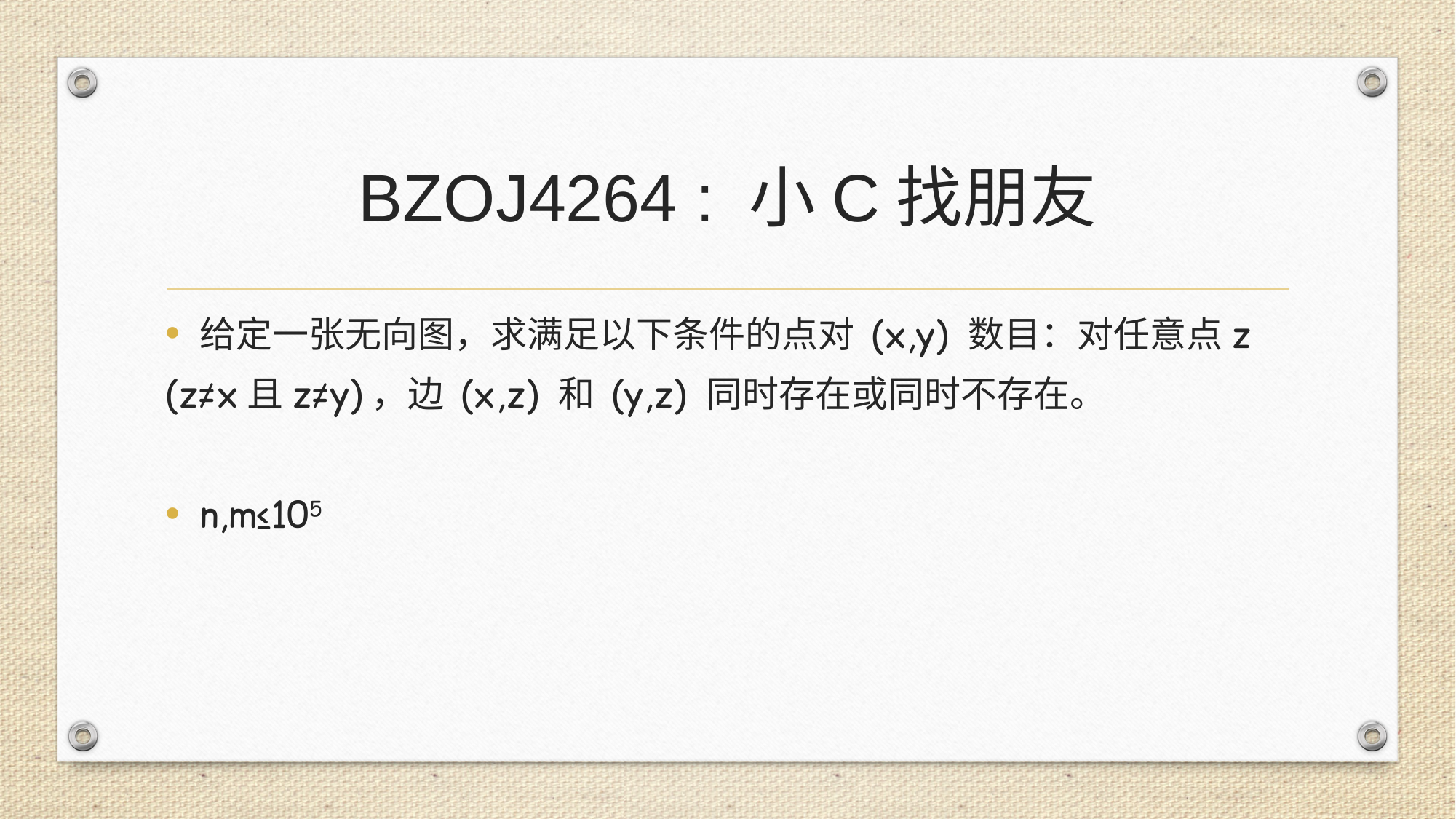

# BZOJ4264 : 小C找朋友
给定一张无向图，求满足以下条件的点对 (x,y) 数目：对任意点z
(z≠x且z≠y)，边 (x,z) 和 (y,z) 同时存在或同时不存在。

n,m≤105